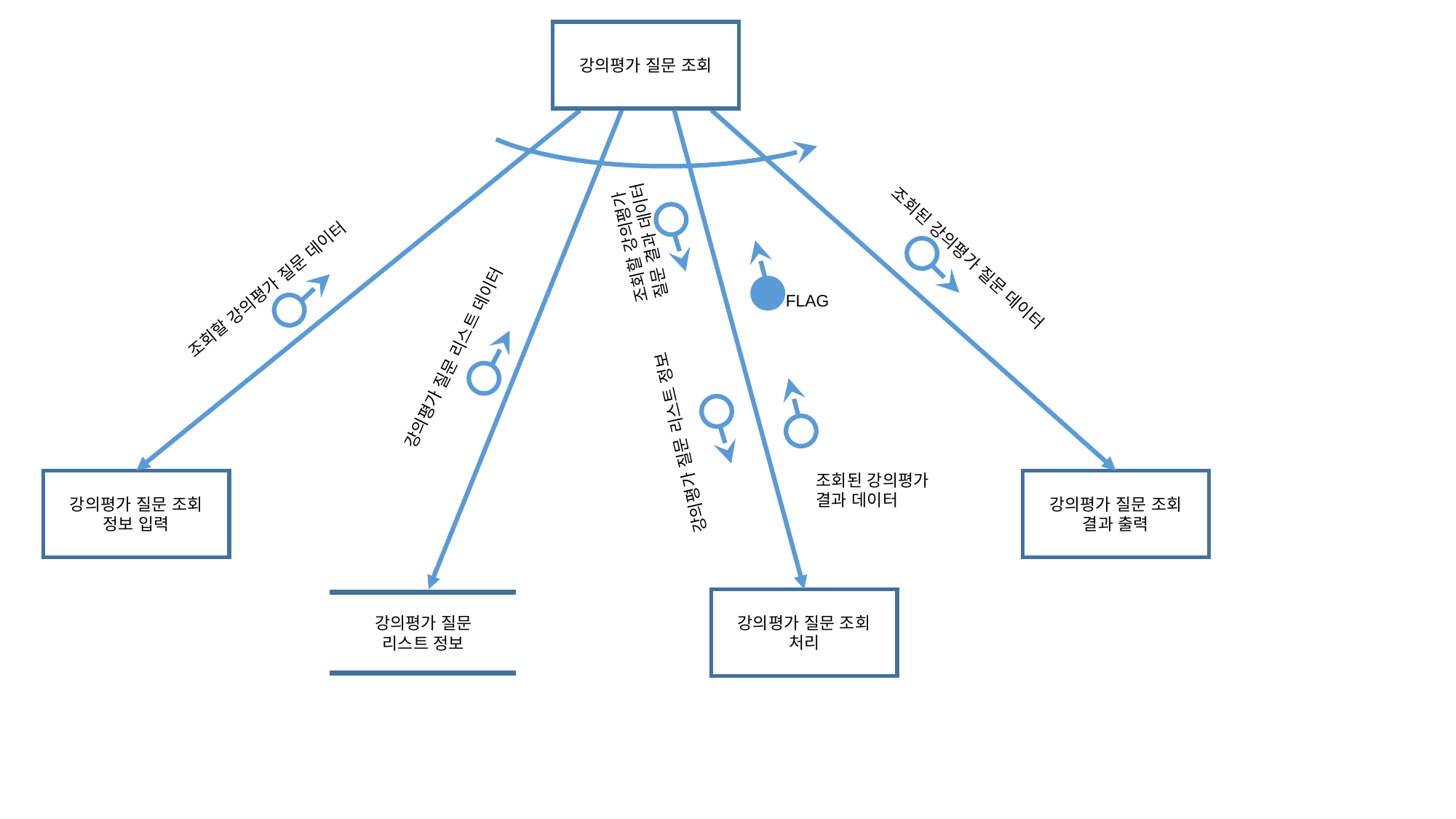

강의평가 질문 조회

조회할 강의평가
질문 결과 데이터

조회된 강의평가 질문 데이터

조회할 강의평가 질문 데이터

FLAG
강의평가 질문 리스트 데이터

강의평가 질문 리스트 정보
조회된 강의평가
결과 데이터
강의평가 질문 조회 정보 입력
강의평가 질문 조회 결과 출력
강의평가 질문 조회 처리
강의평가 질문
리스트 정보